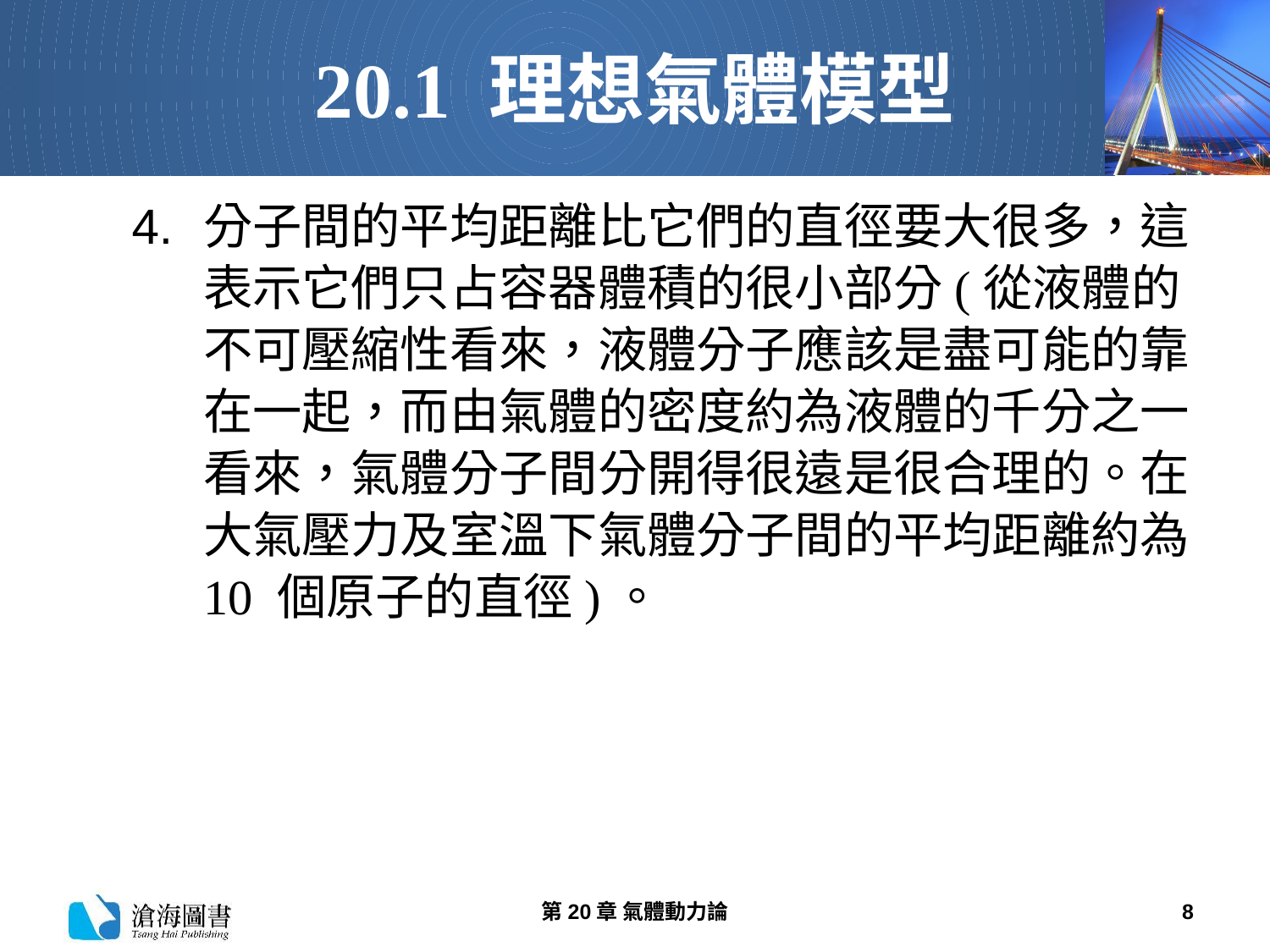

# 20.1 理想氣體模型
分子間的平均距離比它們的直徑要大很多，這表示它們只占容器體積的很小部分(從液體的不可壓縮性看來，液體分子應該是盡可能的靠在一起，而由氣體的密度約為液體的千分之一看來，氣體分子間分開得很遠是很合理的。在大氣壓力及室溫下氣體分子間的平均距離約為 10 個原子的直徑)。
第20章 氣體動力論
8